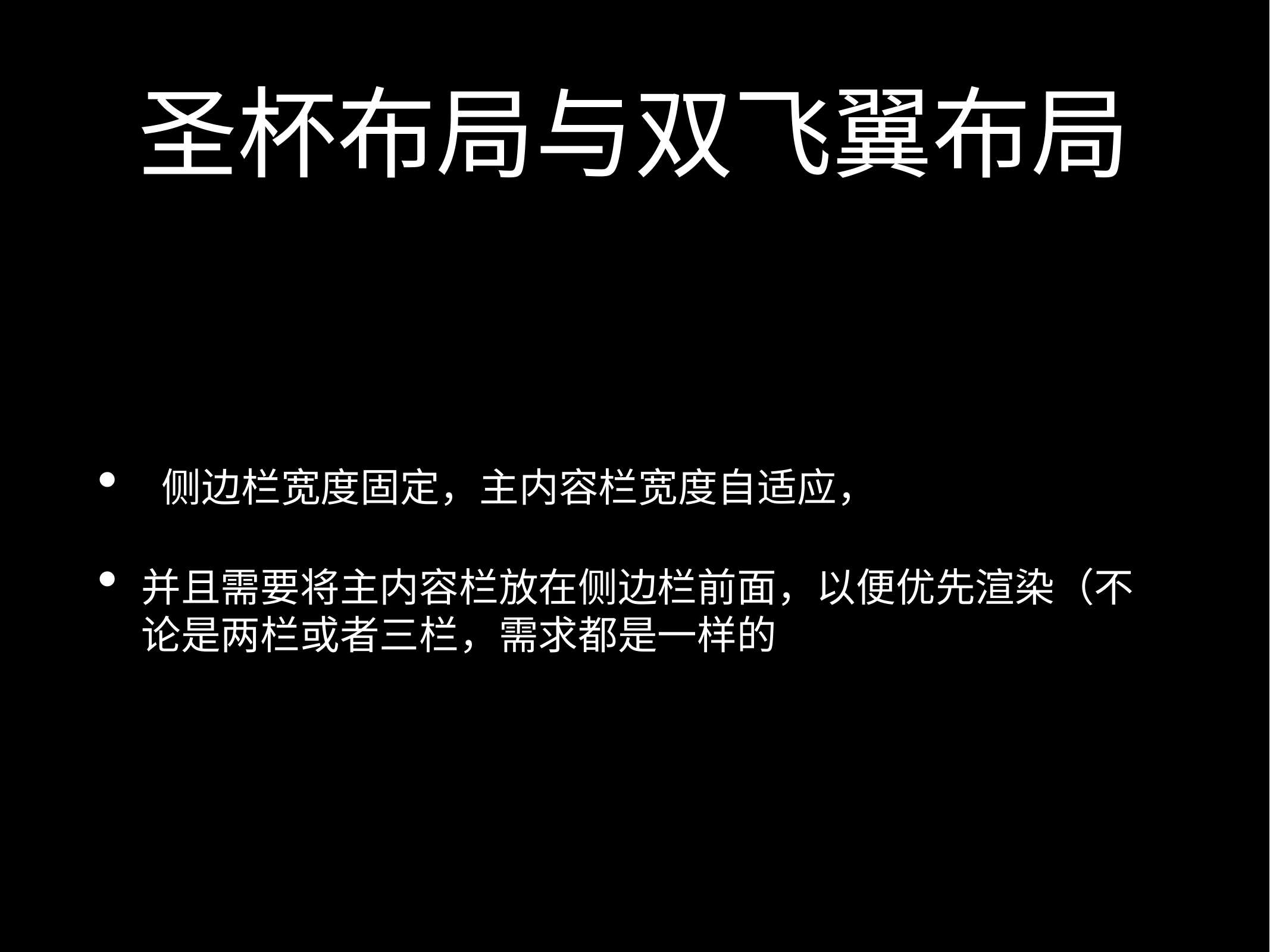

# 圣杯布局与双飞翼布局
 侧边栏宽度固定，主内容栏宽度自适应，
并且需要将主内容栏放在侧边栏前面，以便优先渲染（不论是两栏或者三栏，需求都是一样的